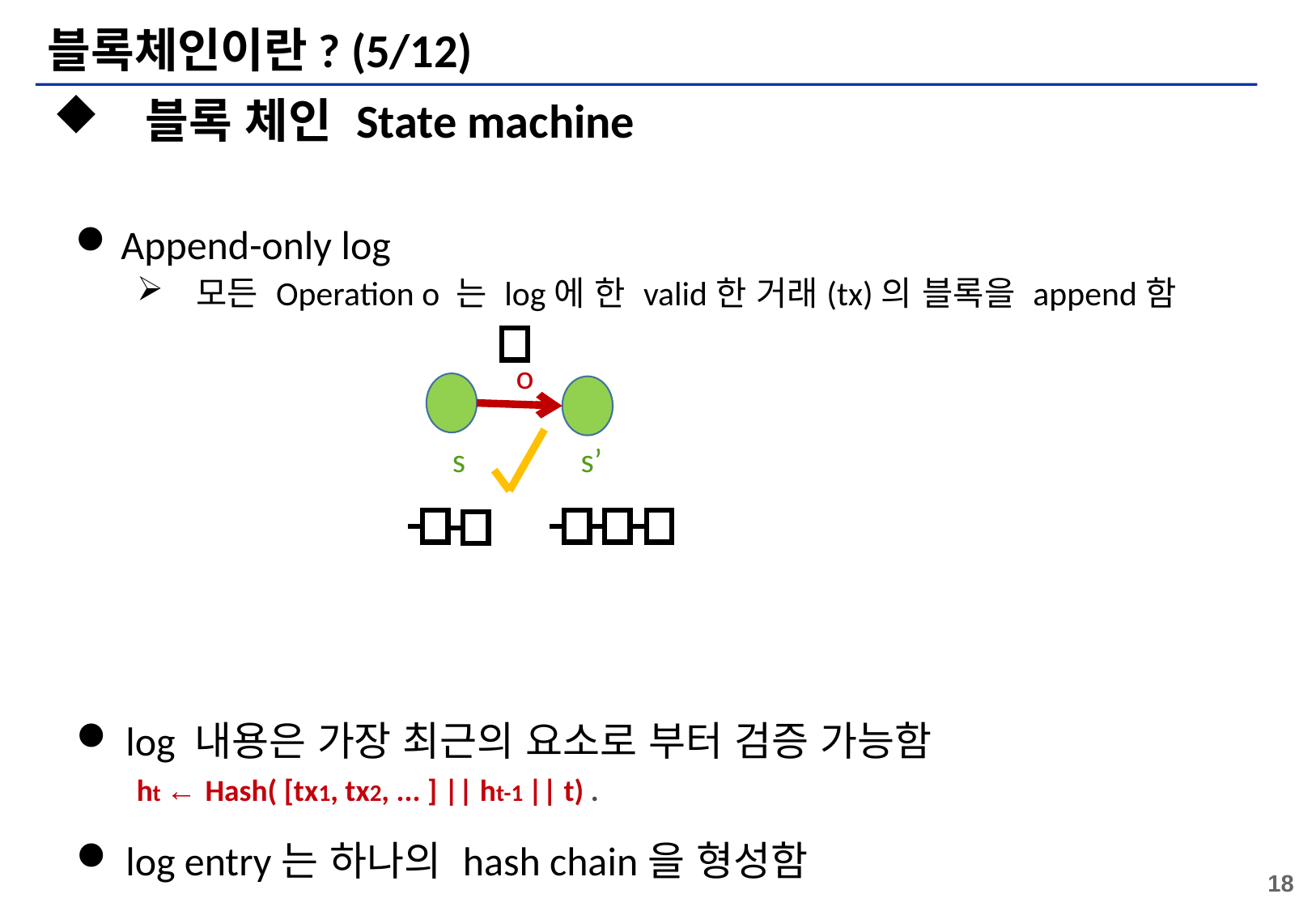

# 블록체인이란? (5/12)
 블록 체인 State machine

Append-only log
모든 Operation o 는 log에 한 valid한 거래(tx)의 블록을 append함

 log 내용은 가장 최근의 요소로 부터 검증 가능함

 log entry는 하나의 hash chain을 형성함

o

s 	 s’

ht ← Hash( [tx1, tx2, ... ] || ht-1 || t) .